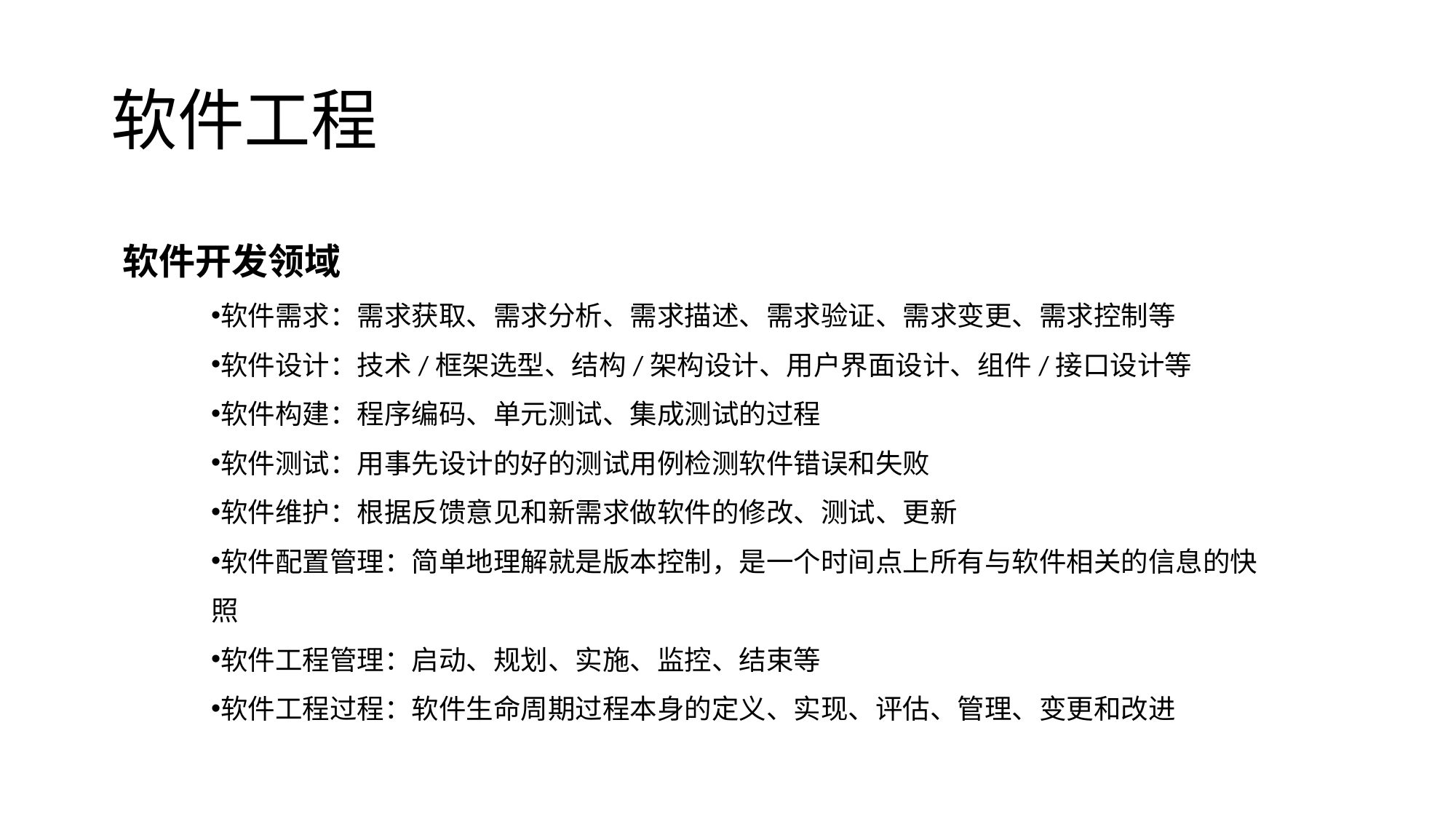

# 软件工程
软件开发领域
软件需求：需求获取、需求分析、需求描述、需求验证、需求变更、需求控制等
软件设计：技术/框架选型、结构/架构设计、用户界面设计、组件/接口设计等
软件构建：程序编码、单元测试、集成测试的过程
软件测试：用事先设计的好的测试用例检测软件错误和失败
软件维护：根据反馈意见和新需求做软件的修改、测试、更新
软件配置管理：简单地理解就是版本控制，是一个时间点上所有与软件相关的信息的快照
软件工程管理：启动、规划、实施、监控、结束等
软件工程过程：软件生命周期过程本身的定义、实现、评估、管理、变更和改进